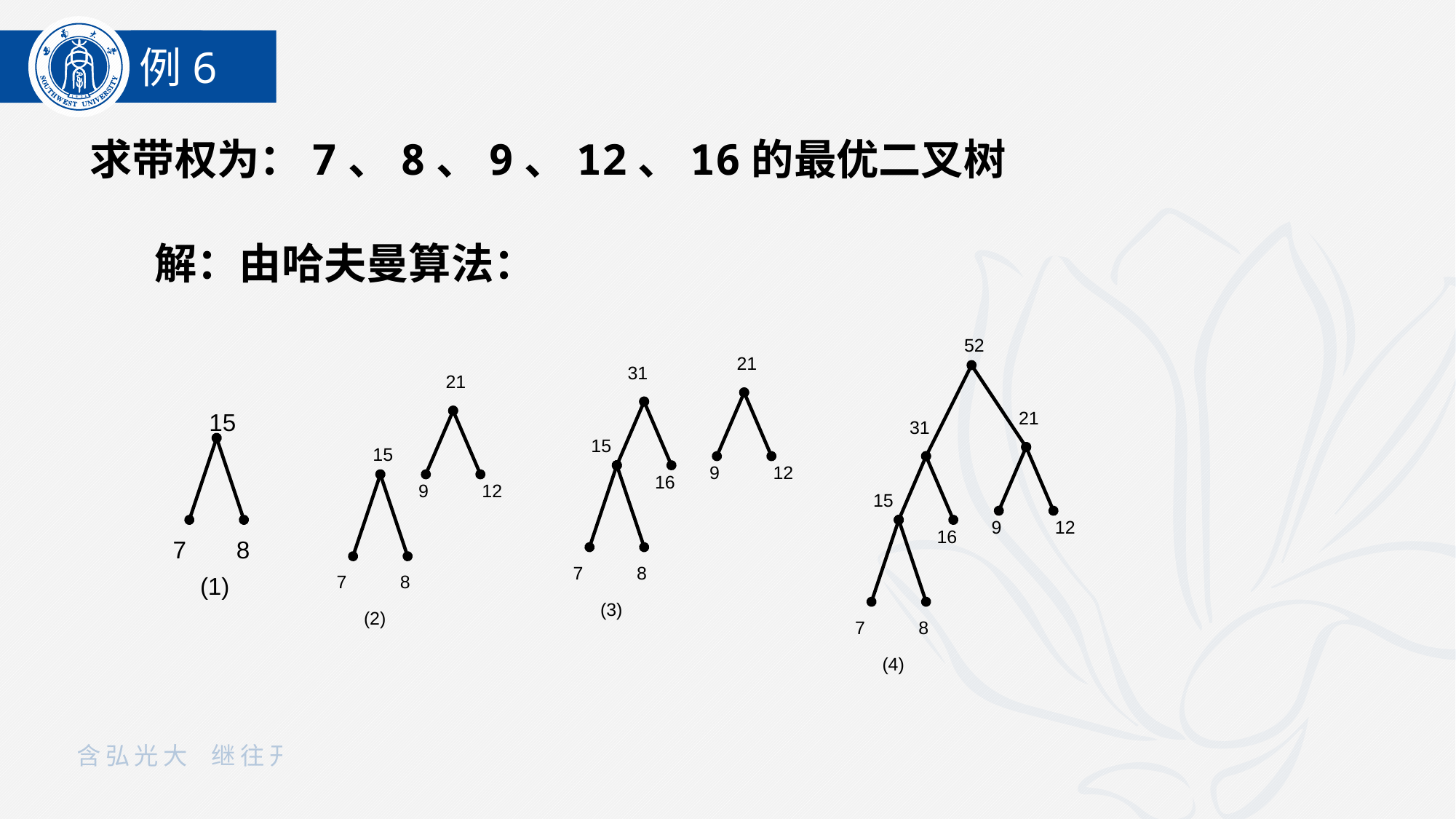

例6
求带权为：7、8、9、12、16的最优二叉树
解：由哈夫曼算法：
52

21

9
12
31

15

16
7
8
(4)
21

9
12
31

15

16
7
8
(3)
21

15

7
8
(2)
9
12
15

7
8
(1)